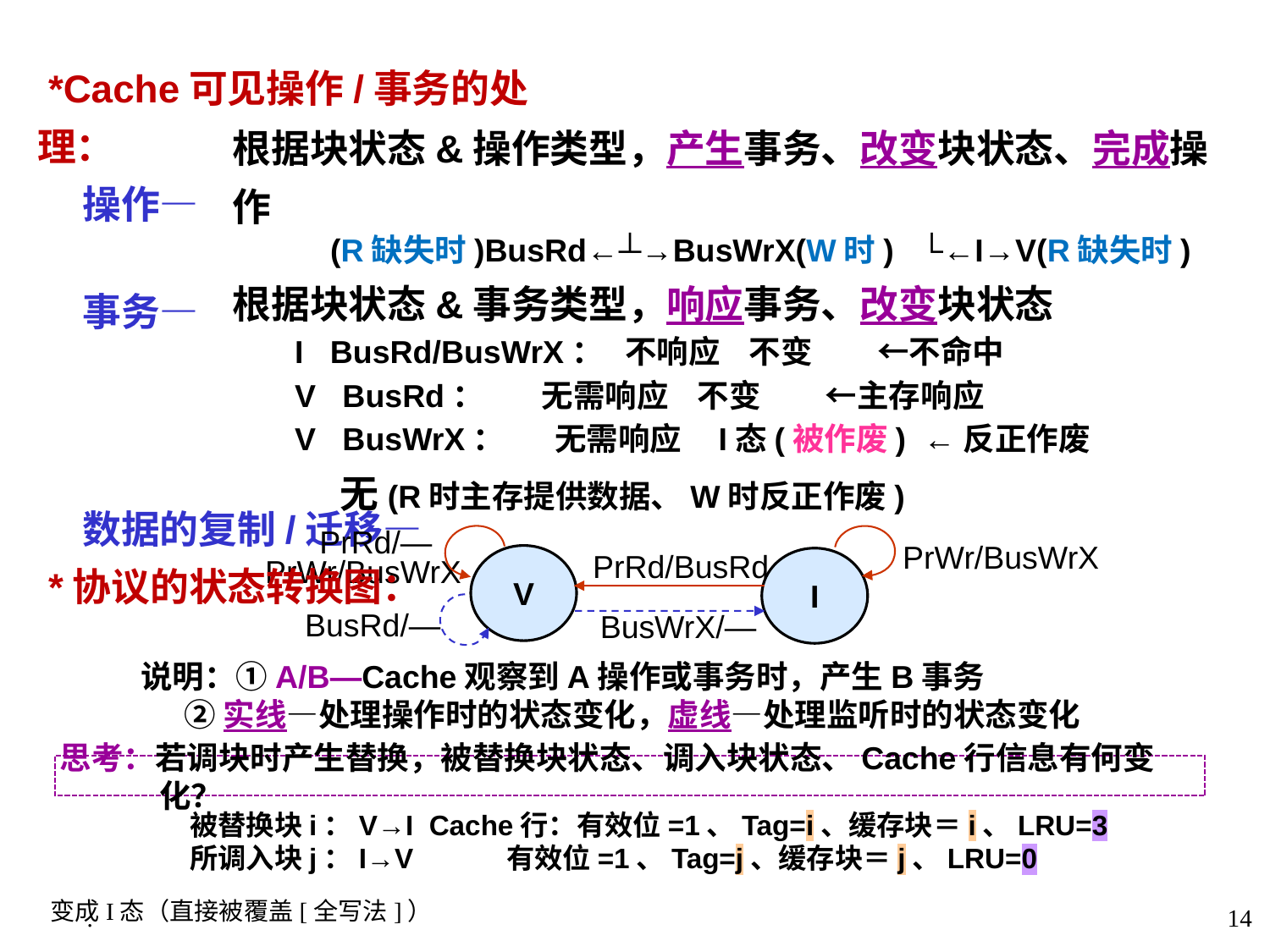

*Cache可见操作/事务的处理：
    操作—

    事务—

    数据的复制/迁移—
 *协议的状态转换图：
根据块状态&操作类型，产生事务、改变块状态、完成操作
           (R缺失时)BusRd←┴→BusWrX(W时)   └←I→V(R缺失时)
根据块状态&事务类型，响应事务、改变块状态
       I   BusRd/BusWrX：   不响应    不变         ←不命中
       V   BusRd：        无需响应    不变         ←主存响应
       V   BusWrX：       无需响应    I态(被作废)  ←反正作废
           无(R时主存提供数据、W时反正作废)
PrRd/—

PrRd/BusRd

PrWr/BusWrX
PrWr/BusWrX
V
I
说明：①A/B—Cache观察到A操作或事务时，产生B事务
      ②实线—处理操作时的状态变化，虚线—处理监听时的状态变化

BusRd/—

BusWrX/—
思考：若调块时产生替换，被替换块状态、调入块状态、Cache行信息有何变化？
被替换块i：V→I  Cache行：有效位=1、Tag=i、缓存块＝i、LRU=3
所调入块j：I→V           有效位=1、Tag=j、缓存块＝j、LRU=0
变成I态（直接被覆盖[全写法]）
.
14